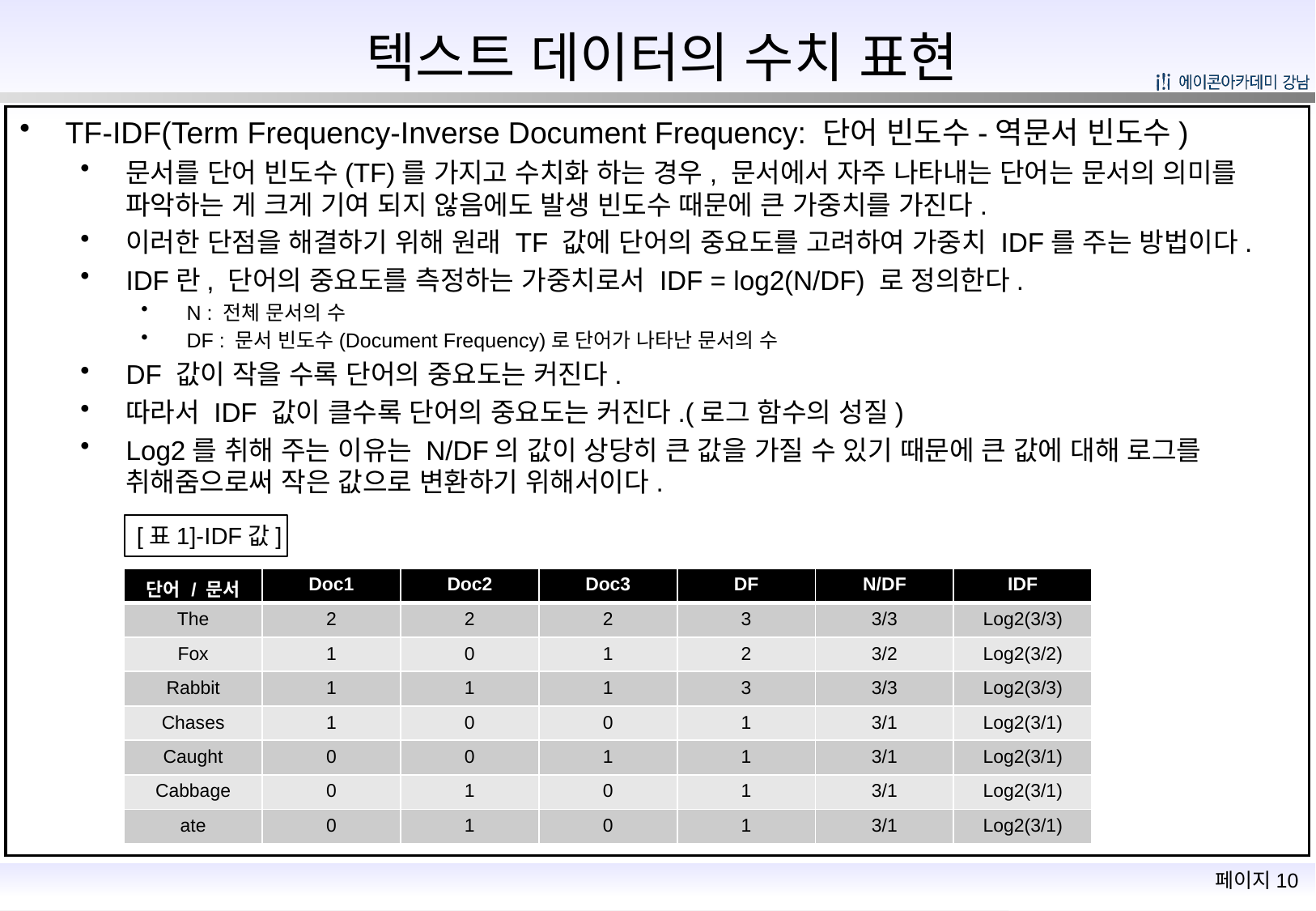

# 텍스트 데이터의 수치 표현
TF-IDF(Term Frequency-Inverse Document Frequency: 단어 빈도수-역문서 빈도수)
문서를 단어 빈도수(TF)를 가지고 수치화 하는 경우, 문서에서 자주 나타내는 단어는 문서의 의미를 파악하는 게 크게 기여 되지 않음에도 발생 빈도수 때문에 큰 가중치를 가진다.
이러한 단점을 해결하기 위해 원래 TF 값에 단어의 중요도를 고려하여 가중치 IDF를 주는 방법이다.
IDF란, 단어의 중요도를 측정하는 가중치로서 IDF = log2(N/DF) 로 정의한다.
N : 전체 문서의 수
DF : 문서 빈도수(Document Frequency)로 단어가 나타난 문서의 수
DF 값이 작을 수록 단어의 중요도는 커진다.
따라서 IDF 값이 클수록 단어의 중요도는 커진다.(로그 함수의 성질)
Log2를 취해 주는 이유는 N/DF의 값이 상당히 큰 값을 가질 수 있기 때문에 큰 값에 대해 로그를 취해줌으로써 작은 값으로 변환하기 위해서이다.
[표1]-IDF값]
| 단어 / 문서 | Doc1 | Doc2 | Doc3 | DF | N/DF | IDF |
| --- | --- | --- | --- | --- | --- | --- |
| The | 2 | 2 | 2 | 3 | 3/3 | Log2(3/3) |
| Fox | 1 | 0 | 1 | 2 | 3/2 | Log2(3/2) |
| Rabbit | 1 | 1 | 1 | 3 | 3/3 | Log2(3/3) |
| Chases | 1 | 0 | 0 | 1 | 3/1 | Log2(3/1) |
| Caught | 0 | 0 | 1 | 1 | 3/1 | Log2(3/1) |
| Cabbage | 0 | 1 | 0 | 1 | 3/1 | Log2(3/1) |
| ate | 0 | 1 | 0 | 1 | 3/1 | Log2(3/1) |